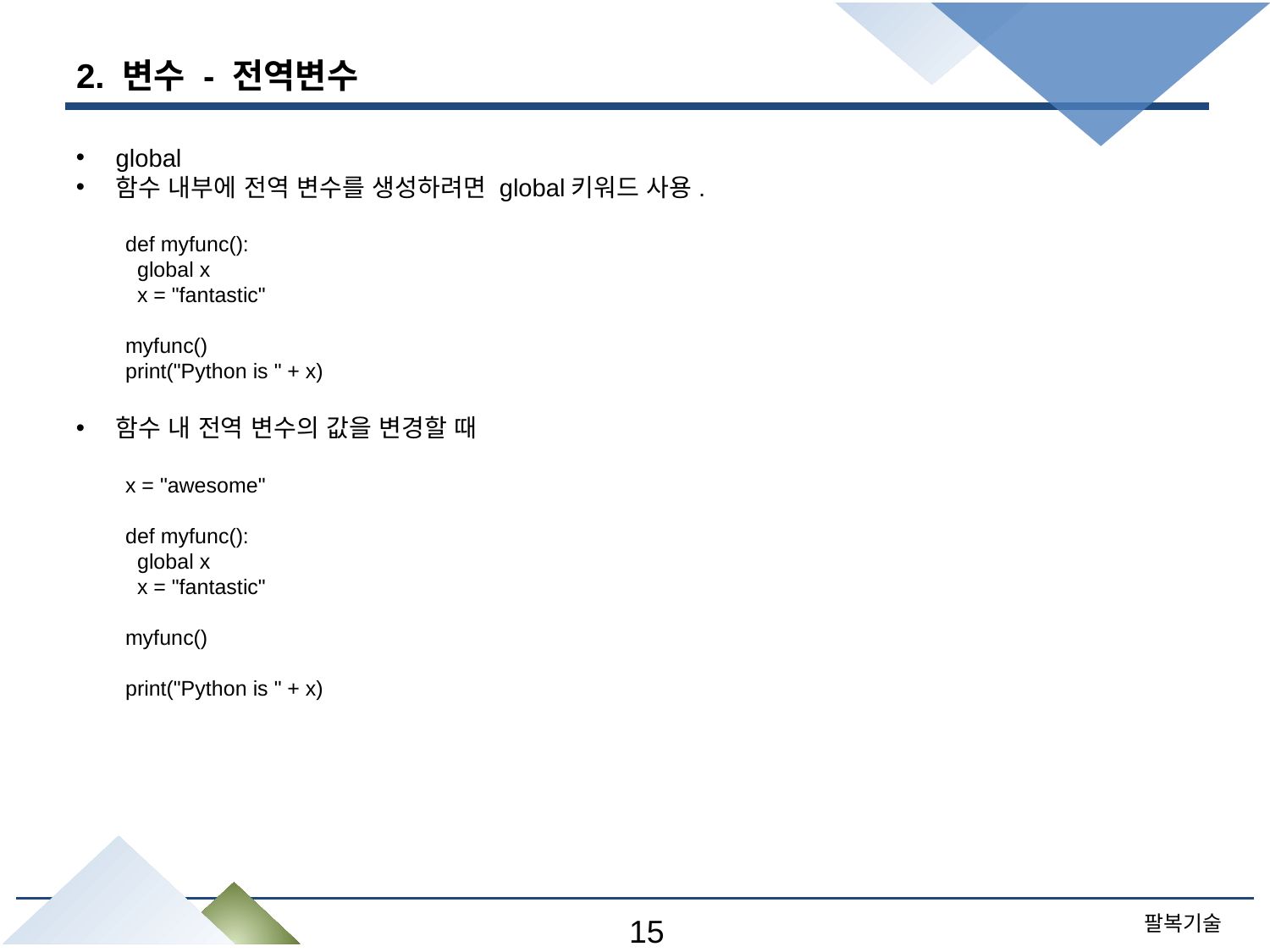

# 2. 변수 - 전역변수

global
함수 내부에 전역 변수를 생성하려면 global키워드 사용.

def myfunc():
  global x
  x = "fantastic"

myfunc()
print("Python is " + x)

함수 내 전역 변수의 값을 변경할 때

x = "awesome"

def myfunc():
  global x
  x = "fantastic"

myfunc()

print("Python is " + x)
15